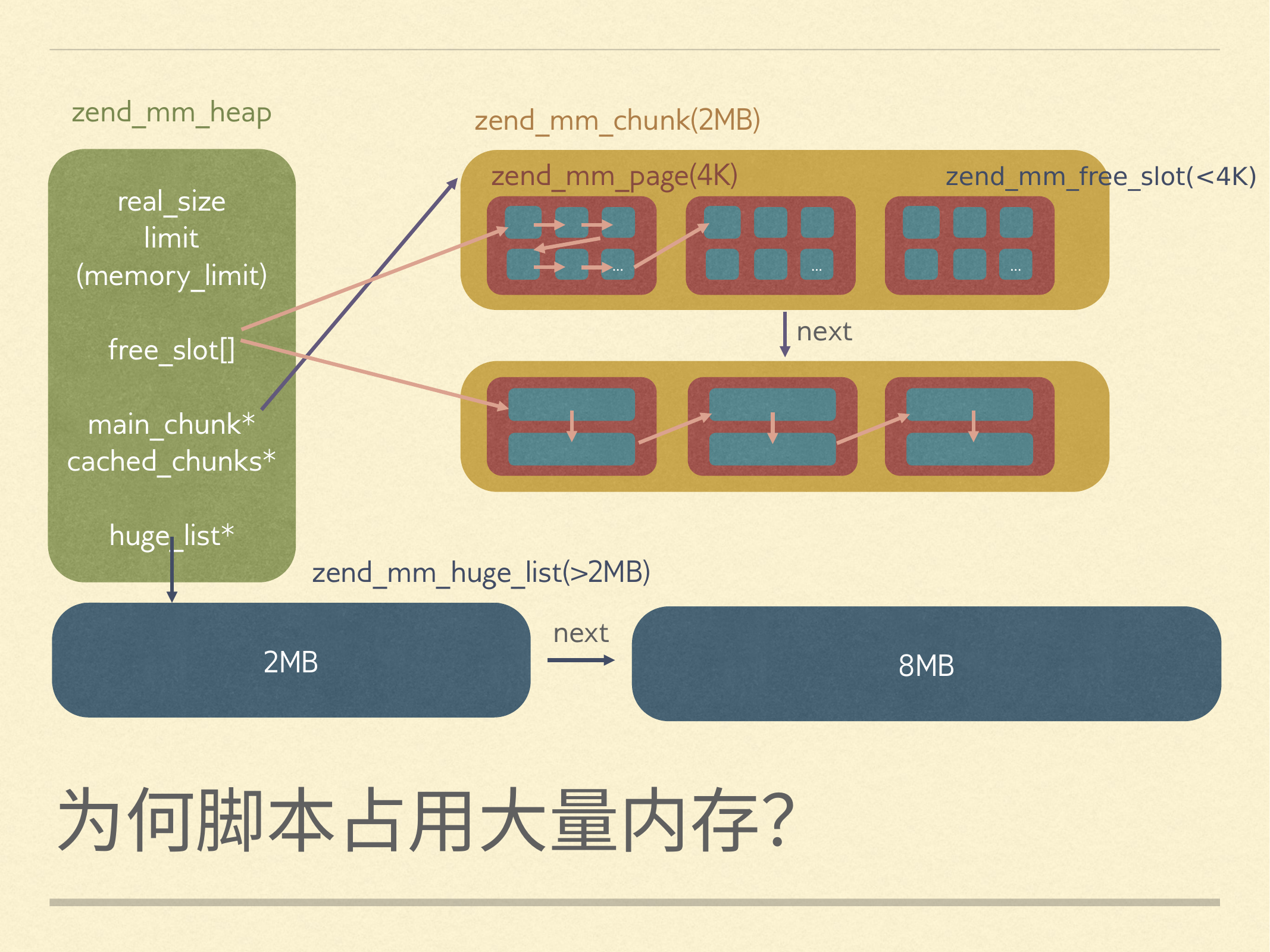

zend_mm_heap
real_size
limit
(memory_limit)

free_slot[]

main_chunk*
cached_chunks*

huge_list*
zend_mm_chunk(2MB)

zend_mm_page(4K)
zend_mm_free_slot(<4K)

...

...

...

next

zend_mm_huge_list(>2MB)
2MB
8MB
next

# 为何脚本占用大量内存？